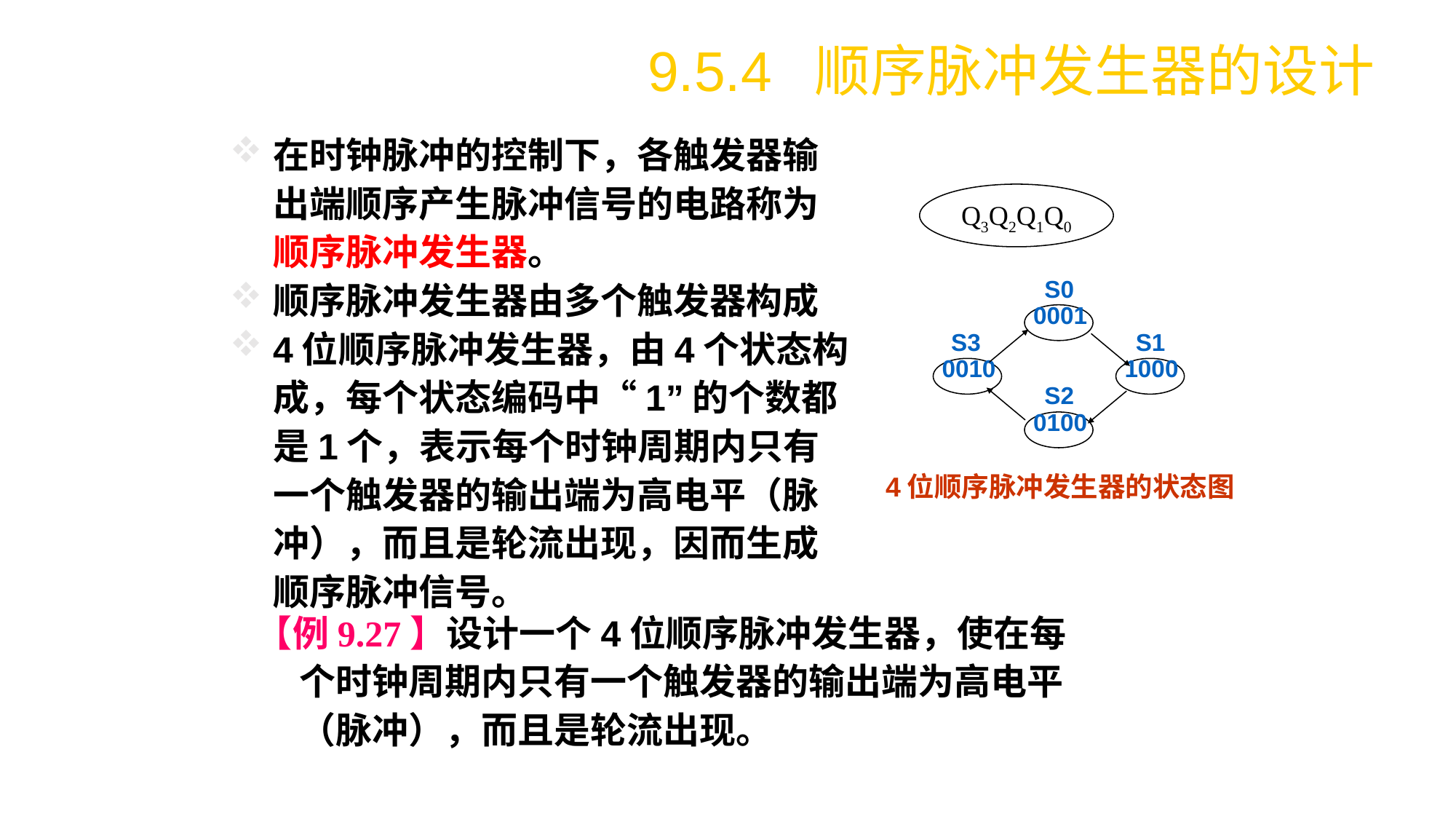

9.5.4  顺序脉冲发生器的设计
在时钟脉冲的控制下，各触发器输出端顺序产生脉冲信号的电路称为顺序脉冲发生器。
顺序脉冲发生器由多个触发器构成
4位顺序脉冲发生器，由4个状态构成，每个状态编码中“1”的个数都是1个，表示每个时钟周期内只有一个触发器的输出端为高电平（脉冲），而且是轮流出现，因而生成顺序脉冲信号。
Q3Q2Q1Q0
S0
S3
S1
S2
0001

0010

1000

0100

 4位顺序脉冲发生器的状态图
【例9.27】设计一个4位顺序脉冲发生器，使在每个时钟周期内只有一个触发器的输出端为高电平（脉冲），而且是轮流出现。